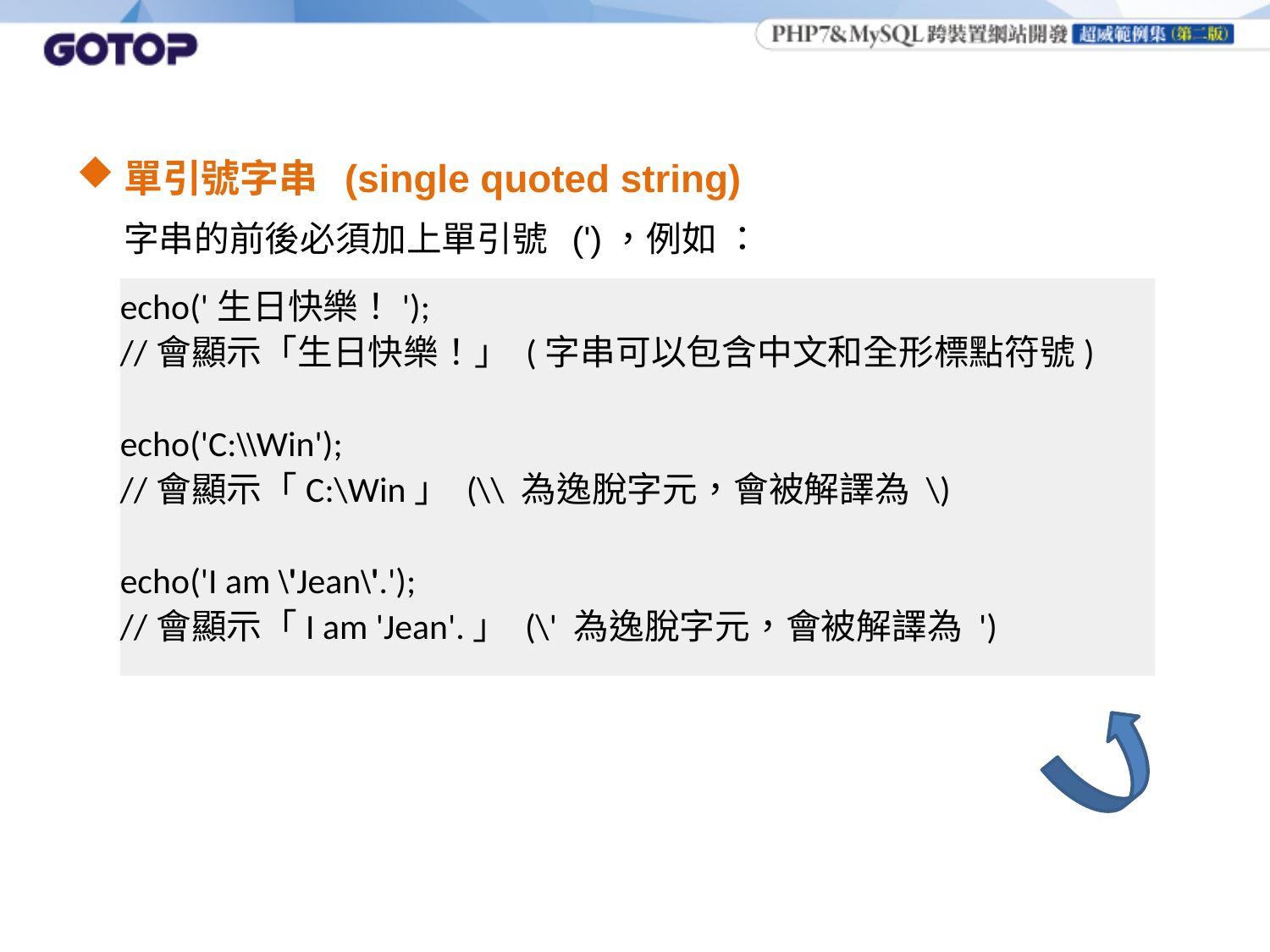

單引號字串  (single quoted string)
	字串的前後必須加上單引號  (')，例如 ：
echo('生日快樂！');
//會顯示「生日快樂！」 (字串可以包含中文和全形標點符號)

echo('C:\\Win');
//會顯示「C:\Win」 (\\ 為逸脫字元，會被解譯為 \)

echo('I am \'Jean\'.');
//會顯示「I am 'Jean'.」 (\' 為逸脫字元，會被解譯為 ')